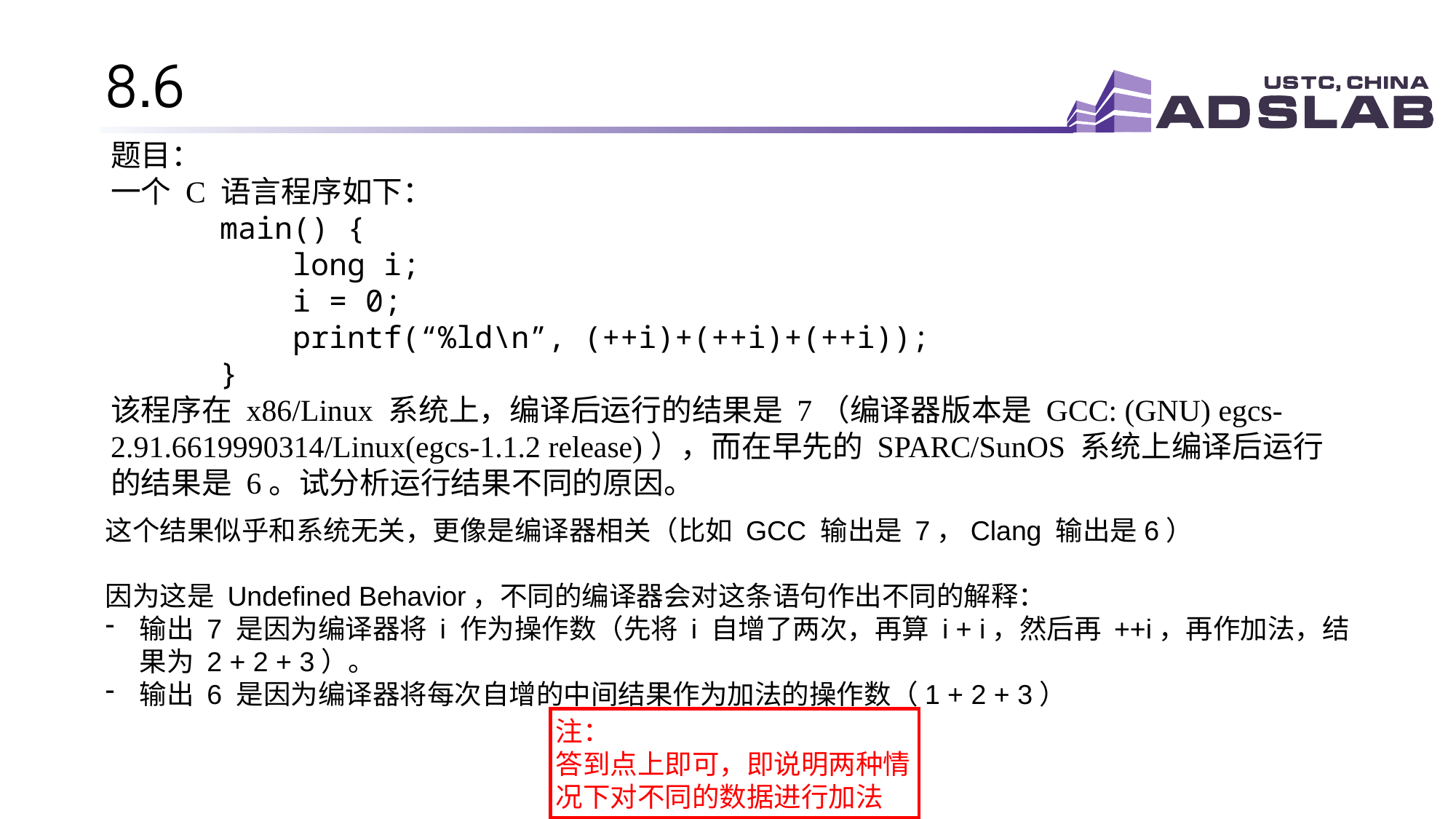

# 8.6
题目：
一个 C 语言程序如下：
	main() {
	    long i;
	    i = 0;
	    printf(“%ld\n”, (++i)+(++i)+(++i));
	}
该程序在 x86/Linux 系统上，编译后运行的结果是 7（编译器版本是 GCC: (GNU) egcs-2.91.6619990314/Linux(egcs-1.1.2 release)），而在早先的 SPARC/SunOS 系统上编译后运行的结果是 6。试分析运行结果不同的原因。
这个结果似乎和系统无关，更像是编译器相关（比如 GCC 输出是 7，Clang 输出是6）

因为这是 Undefined Behavior，不同的编译器会对这条语句作出不同的解释：
输出 7 是因为编译器将 i 作为操作数（先将 i 自增了两次，再算 i + i，然后再 ++i，再作加法，结果为 2 + 2 + 3）。
输出 6 是因为编译器将每次自增的中间结果作为加法的操作数（1 + 2 + 3）
注：
答到点上即可，即说明两种情况下对不同的数据进行加法